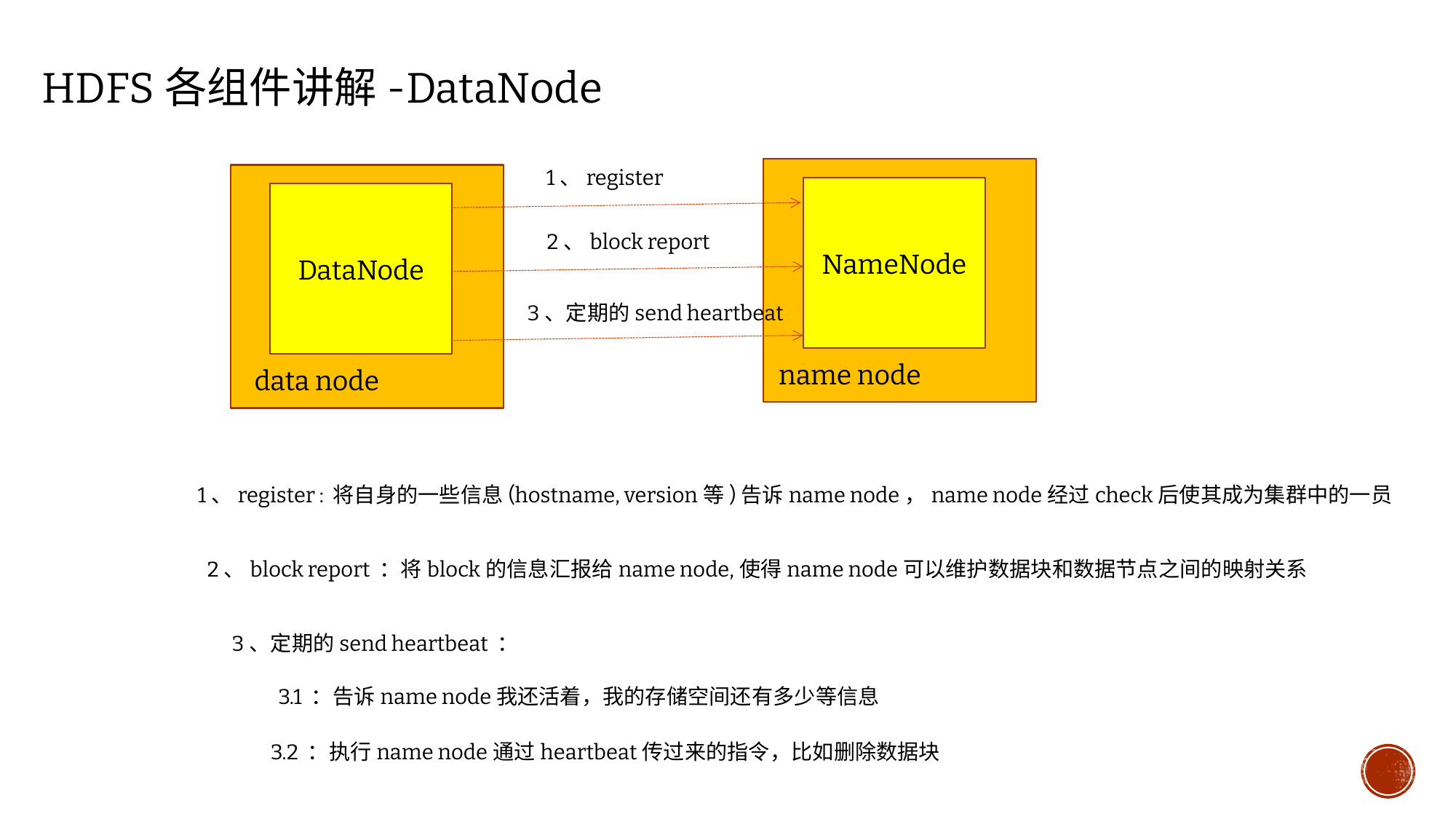

HDFS各组件讲解-DataNode
1、register

NameNode
DataNode
2、block report
3、定期的send heartbeat
name node
data node
1、register : 将自身的一些信息(hostname, version等)告诉name node，name node经过check后使其成为集群中的一员
2、block report ：将block的信息汇报给name node,使得name node可以维护数据块和数据节点之间的映射关系
3、定期的send heartbeat ：
3.1 ：告诉name node我还活着，我的存储空间还有多少等信息
3.2 ：执行name node通过heartbeat传过来的指令，比如删除数据块